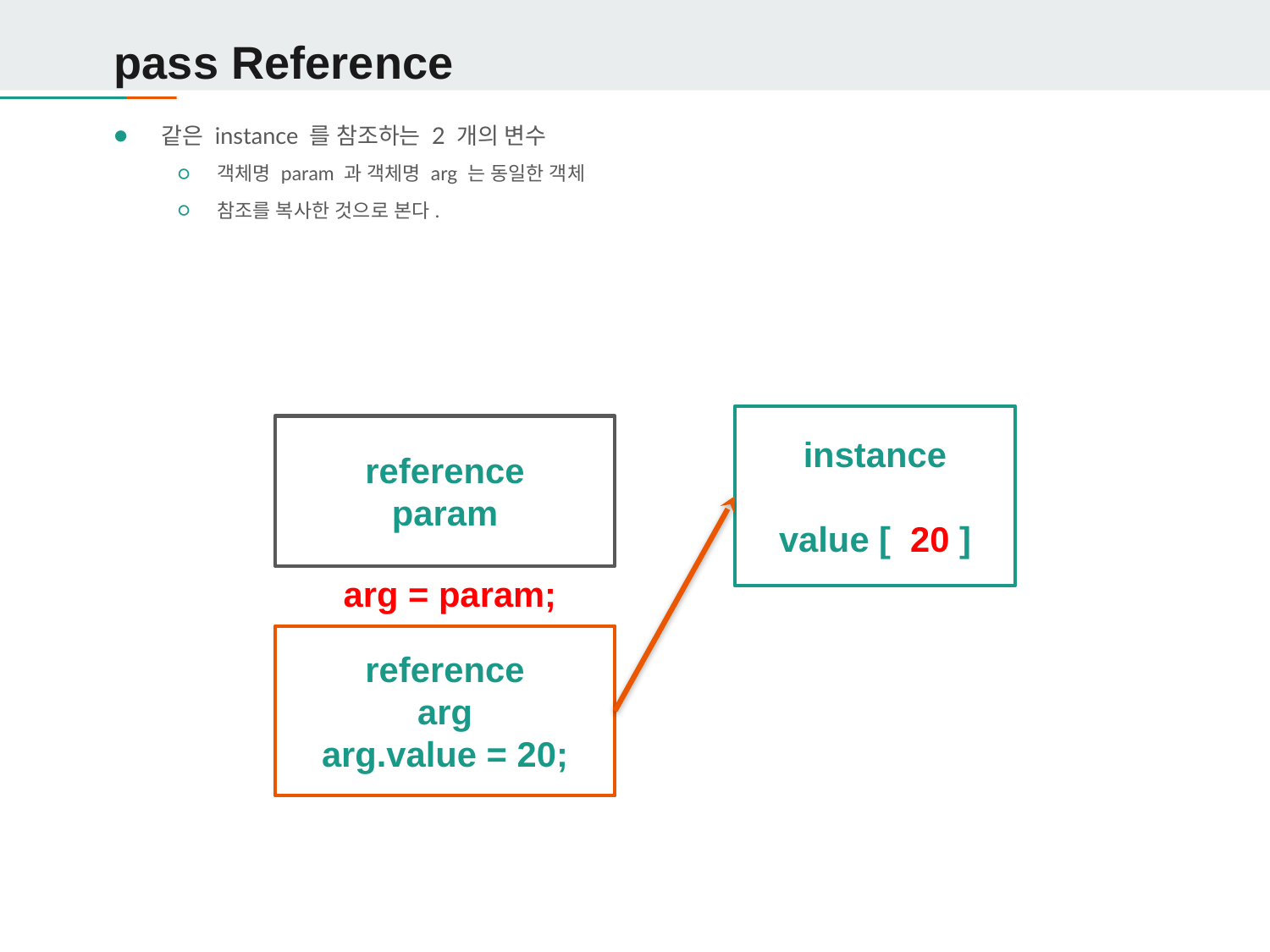

# pass Reference
같은 instance 를 참조하는 2 개의 변수
객체명 param 과 객체명 arg 는 동일한 객체
참조를 복사한 것으로 본다.
instance

value [  20 ]
reference
param
arg = param;
reference
arg
arg.value = 20;